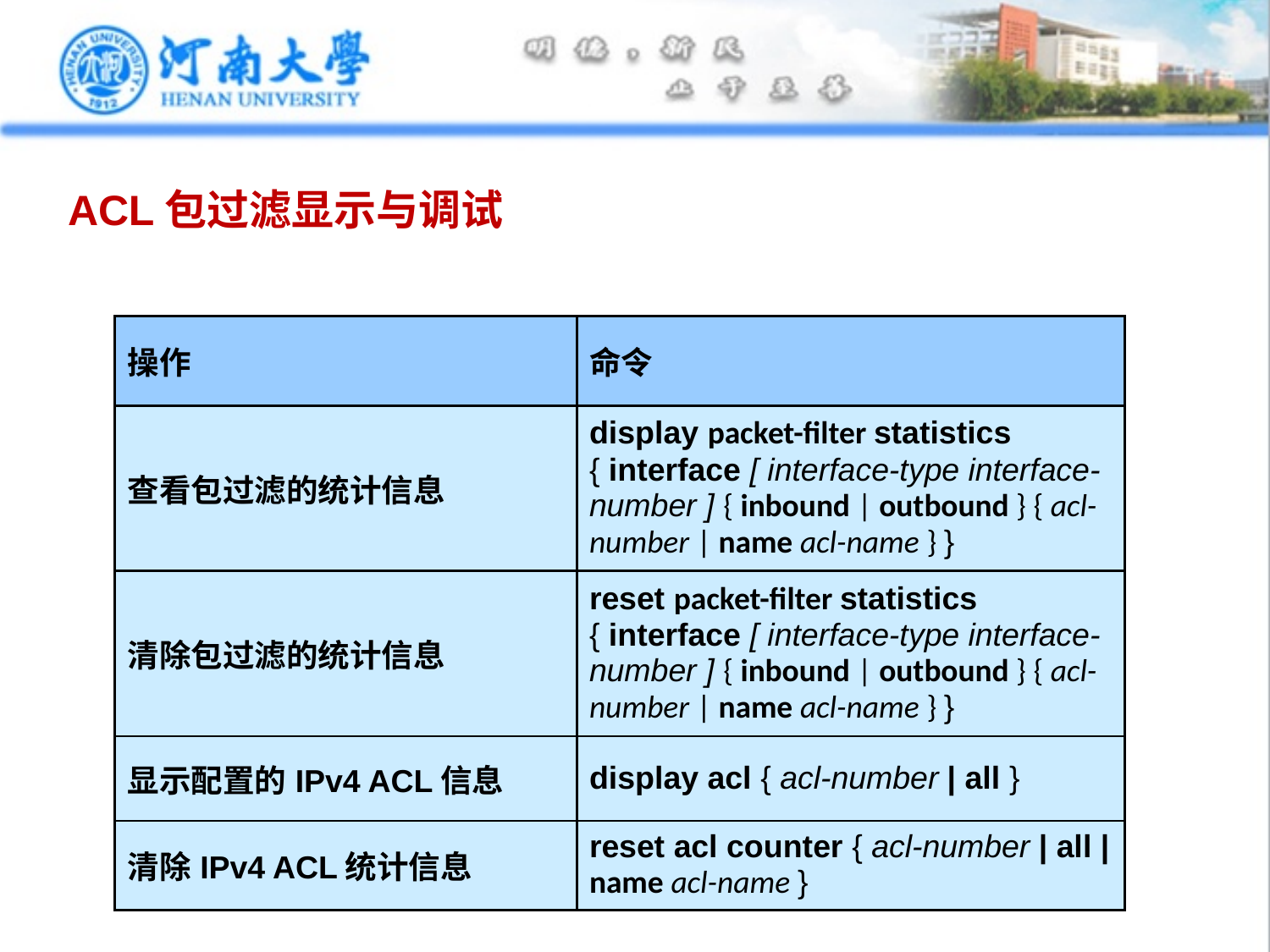

# ACL包过滤显示与调试
| 操作 | 命令 |
| --- | --- |
| 查看包过滤的统计信息 | display packet-filter statistics { interface [ interface-type interface-number ] { inbound | outbound } { acl-number | name acl-name } } |
| 清除包过滤的统计信息 | reset packet-filter statistics { interface [ interface-type interface-number ] { inbound | outbound } { acl-number | name acl-name } } |
| 显示配置的IPv4 ACL信息 | display acl { acl-number | all } |
| 清除IPv4 ACL统计信息 | reset acl counter { acl-number | all | name acl-name } |